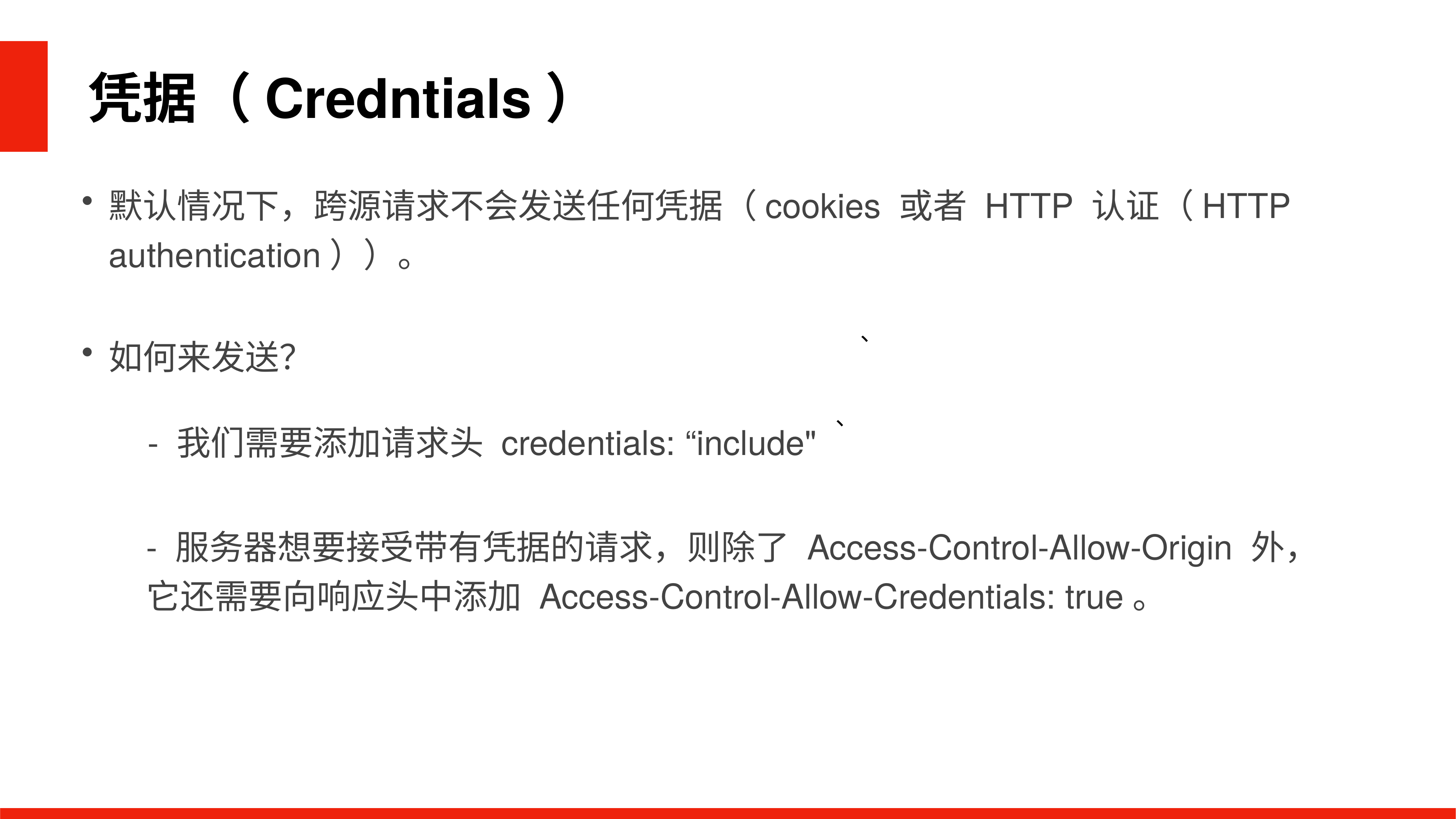

凭据（Credntials）
默认情况下，跨源请求不会发送任何凭据（cookies 或者 HTTP 认证（HTTP authentication））。
、
如何来发送？
、
- 我们需要添加请求头 credentials: “include"
- 服务器想要接受带有凭据的请求，则除了 Access-Control-Allow-Origin 外，它还需要向响应头中添加 Access-Control-Allow-Credentials: true。
31